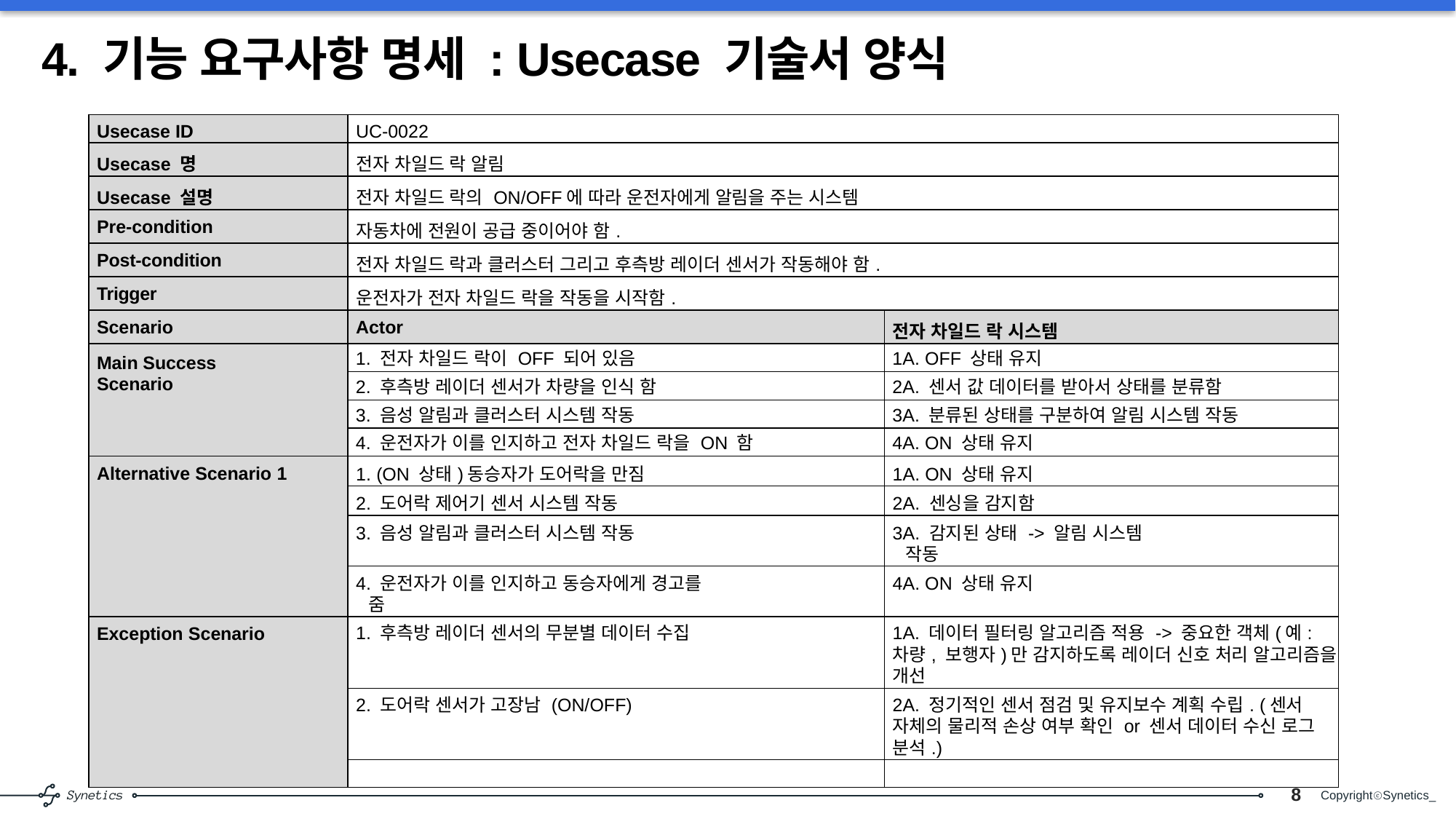

# 4. 기능 요구사항 명세 : Usecase 기술서 양식
| Usecase ID | UC-0022 |  |
| --- | --- | --- |
| Usecase 명 | 전자 차일드 락 알림 |  |
| Usecase 설명 | 전자 차일드 락의 ON/OFF에 따라 운전자에게 알림을 주는 시스템 |  |
| Pre-condition | 자동차에 전원이 공급 중이어야 함. |  |
| Post-condition | 전자 차일드 락과 클러스터 그리고 후측방 레이더 센서가 작동해야 함. |  |
| Trigger | 운전자가 전자 차일드 락을 작동을 시작함. |  |
| Scenario | Actor | 전자 차일드 락 시스템 |
| Main Success Scenario | 1. 전자 차일드 락이 OFF 되어 있음 | 1A. OFF 상태 유지 |
|  | 2. 후측방 레이더 센서가 차량을 인식 함 | 2A. 센서 값 데이터를 받아서 상태를 분류함 |
|  | 3. 음성 알림과 클러스터 시스템 작동 | 3A. 분류된 상태를 구분하여 알림 시스템 작동 |
|  | 4. 운전자가 이를 인지하고 전자 차일드 락을 ON 함 | 4A. ON 상태 유지 |
| Alternative Scenario 1 | 1. (ON 상태)동승자가 도어락을 만짐 | 1A. ON 상태 유지 |
|  | 2. 도어락 제어기 센서 시스템 작동 | 2A. 센싱을 감지함 |
|  | 3. 음성 알림과 클러스터 시스템 작동 | 3A. 감지된 상태 -> 알림 시스템 작동 |
|  | 4. 운전자가 이를 인지하고 동승자에게 경고를 줌 | 4A. ON 상태 유지 |
| Exception Scenario | 1. 후측방 레이더 센서의 무분별 데이터 수집 | 1A. 데이터 필터링 알고리즘 적용 -> 중요한 객체(예: 차량, 보행자)만 감지하도록 레이더 신호 처리 알고리즘을 개선 |
|  | 2. 도어락 센서가 고장남 (ON/OFF) | 2A. 정기적인 센서 점검 및 유지보수 계획 수립. (센서 자체의 물리적 손상 여부 확인 or 센서 데이터 수신 로그 분석.) |
|  |  |  |